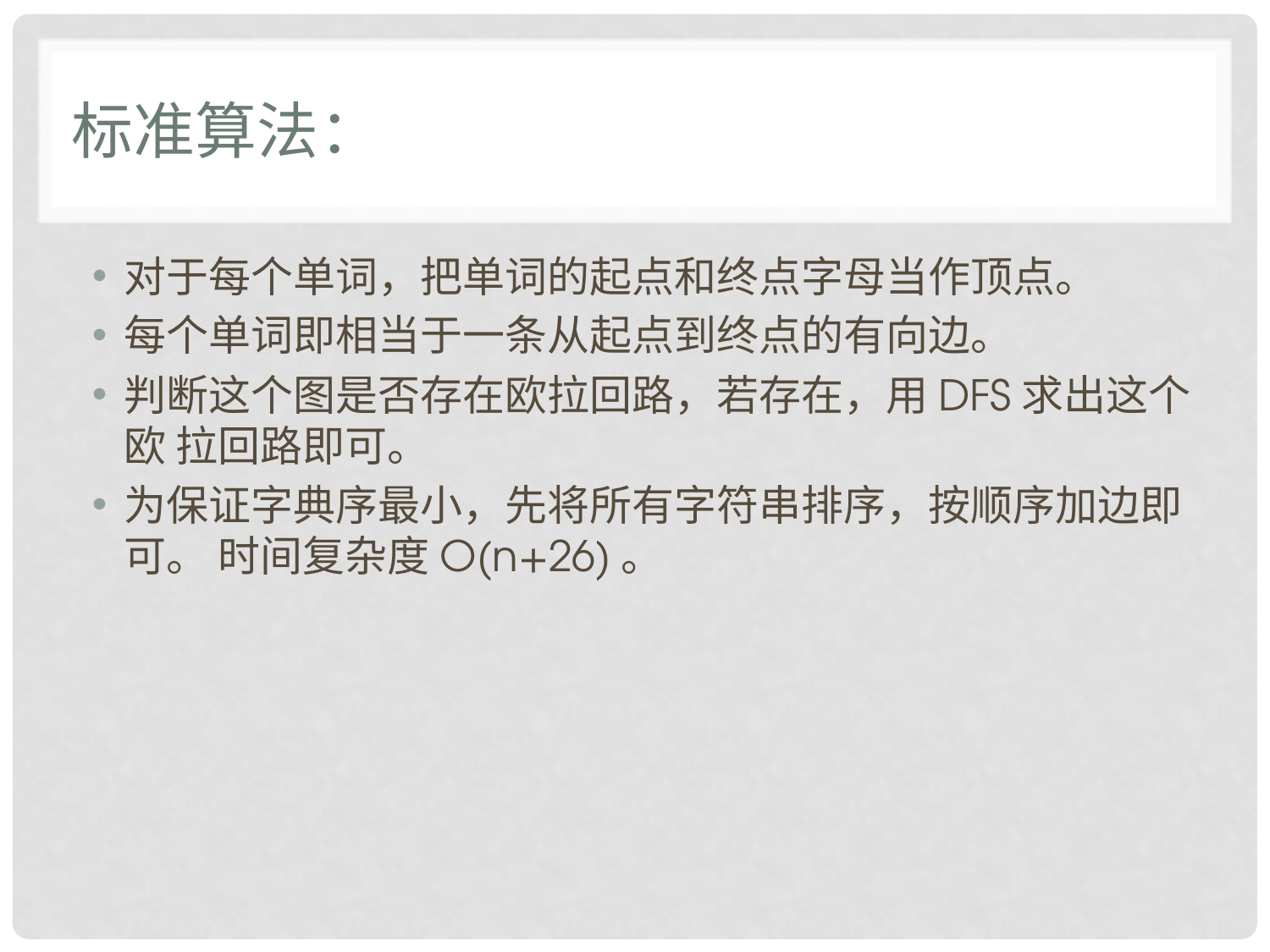

# 标准算法：
对于每个单词，把单词的起点和终点字母当作顶点。
每个单词即相当于一条从起点到终点的有向边。
判断这个图是否存在欧拉回路，若存在，用DFS求出这个欧 拉回路即可。
为保证字典序最小，先将所有字符串排序，按顺序加边即 可。 时间复杂度O(n+26)。